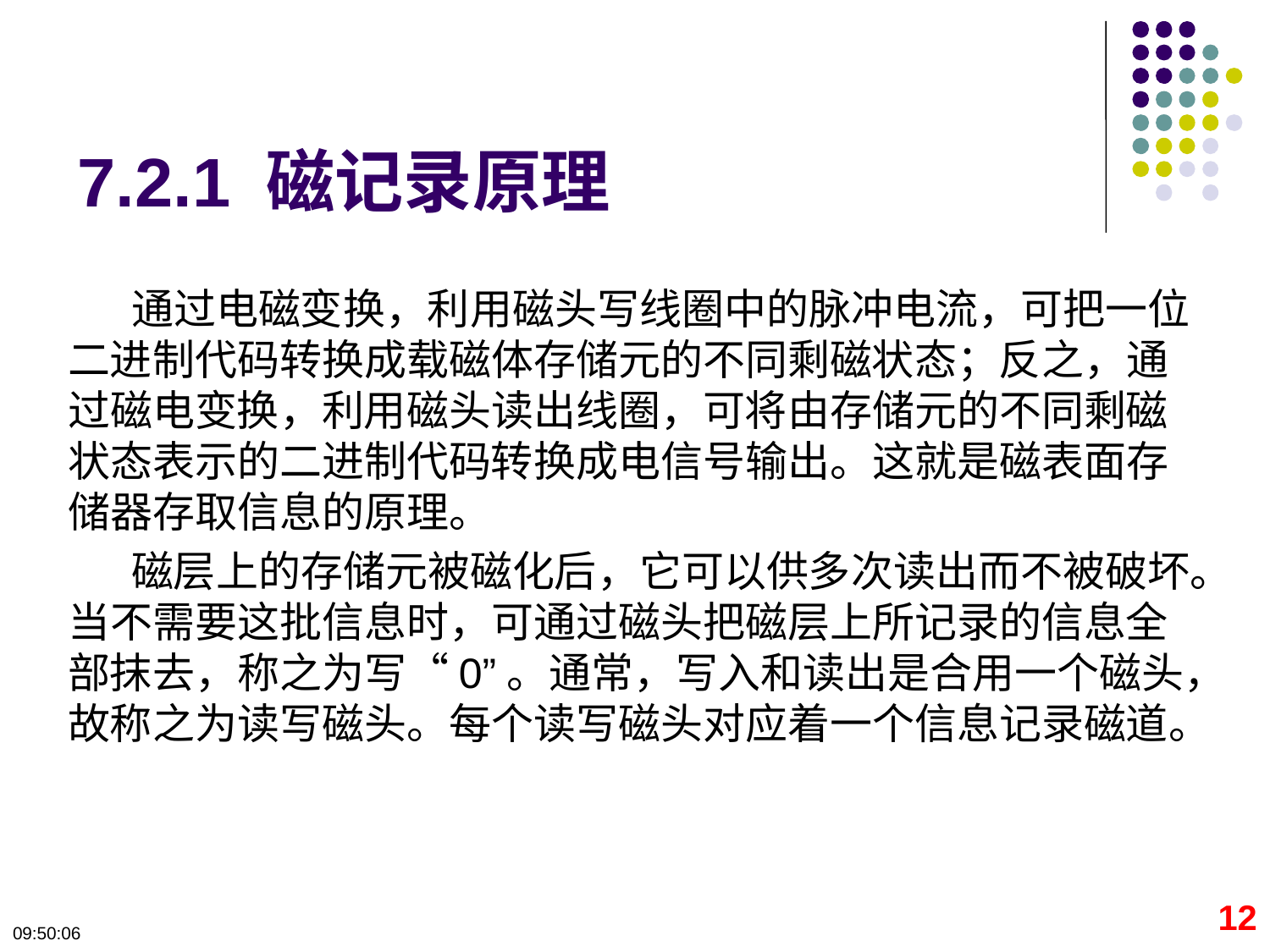

# 7.2.1 磁记录原理
通过电磁变换，利用磁头写线圈中的脉冲电流，可把一位二进制代码转换成载磁体存储元的不同剩磁状态；反之，通过磁电变换，利用磁头读出线圈，可将由存储元的不同剩磁状态表示的二进制代码转换成电信号输出。这就是磁表面存储器存取信息的原理。
磁层上的存储元被磁化后，它可以供多次读出而不被破坏。当不需要这批信息时，可通过磁头把磁层上所记录的信息全部抹去，称之为写“0”。通常，写入和读出是合用一个磁头，故称之为读写磁头。每个读写磁头对应着一个信息记录磁道。
12
09:50:06